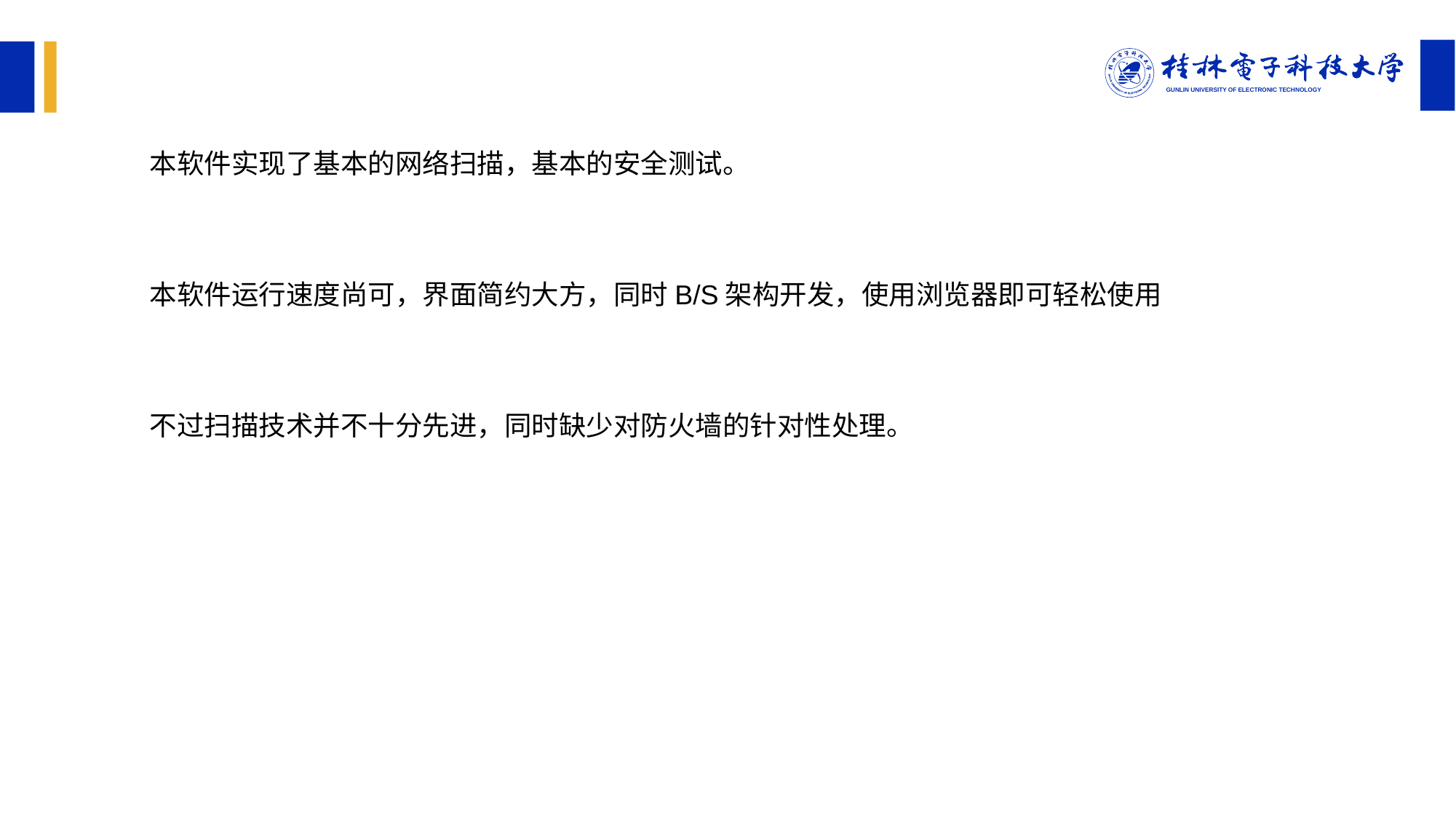

本软件实现了基本的网络扫描，基本的安全测试。

本软件运行速度尚可，界面简约大方，同时B/S架构开发，使用浏览器即可轻松使用

不过扫描技术并不十分先进，同时缺少对防火墙的针对性处理。